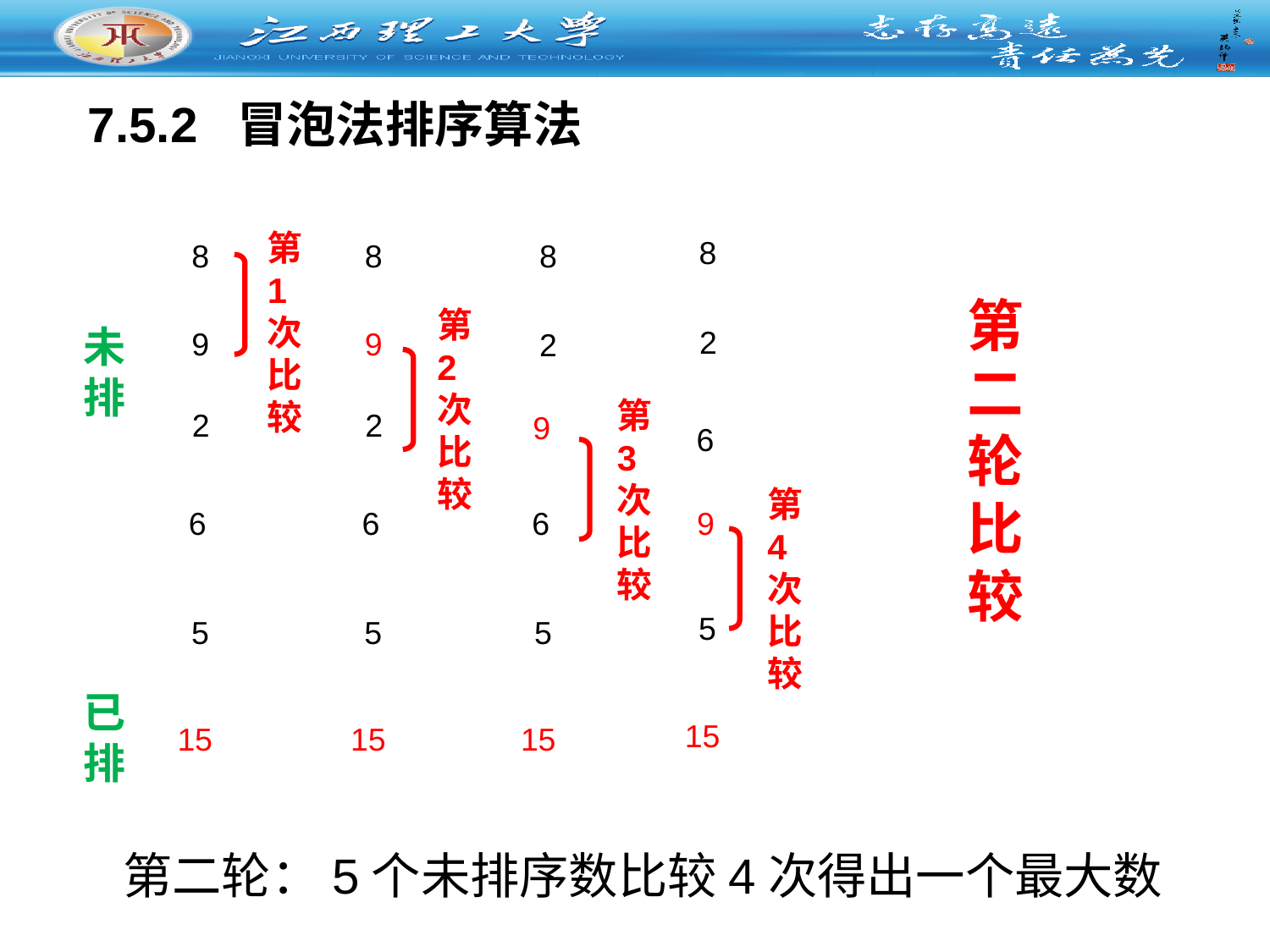

7.5.2  冒泡法排序算法
第1次
比较

8
8
8
8

第二轮
比较
第2次
比较

未排
2
9
9
2

第3次
比较

2
2
9
6

第4次
比较

6
6
6
9

5
5
5
5
已排
15
15
15
15
第二轮：5个未排序数比较4次得出一个最大数